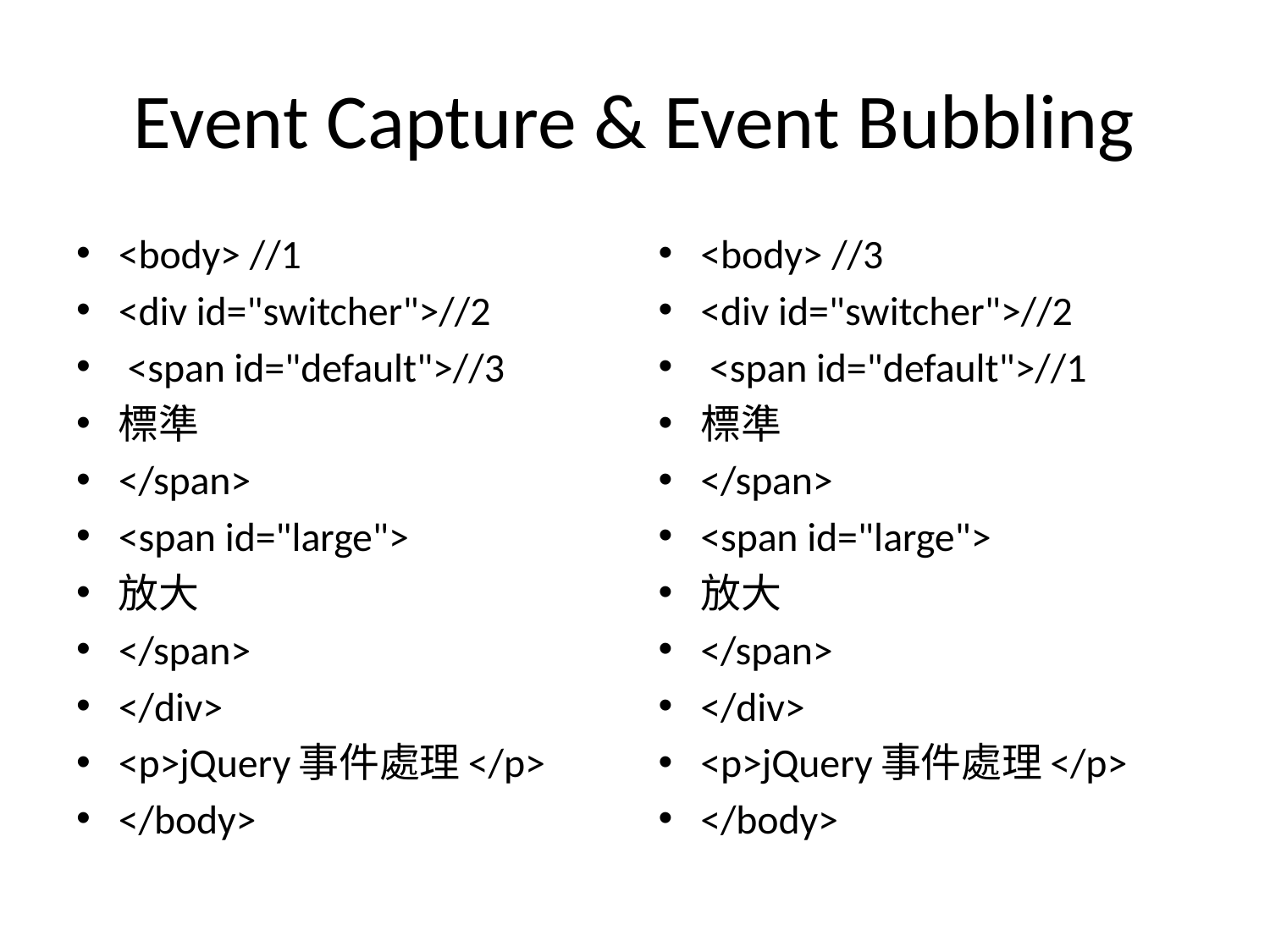

# Event Capture & Event Bubbling
<body> //1
<div id="switcher">//2
 <span id="default">//3
標準
</span>
<span id="large">
放大
</span>
</div>
<p>jQuery事件處理</p>
</body>

<body> //3
<div id="switcher">//2
 <span id="default">//1
標準
</span>
<span id="large">
放大
</span>
</div>
<p>jQuery事件處理</p>
</body>